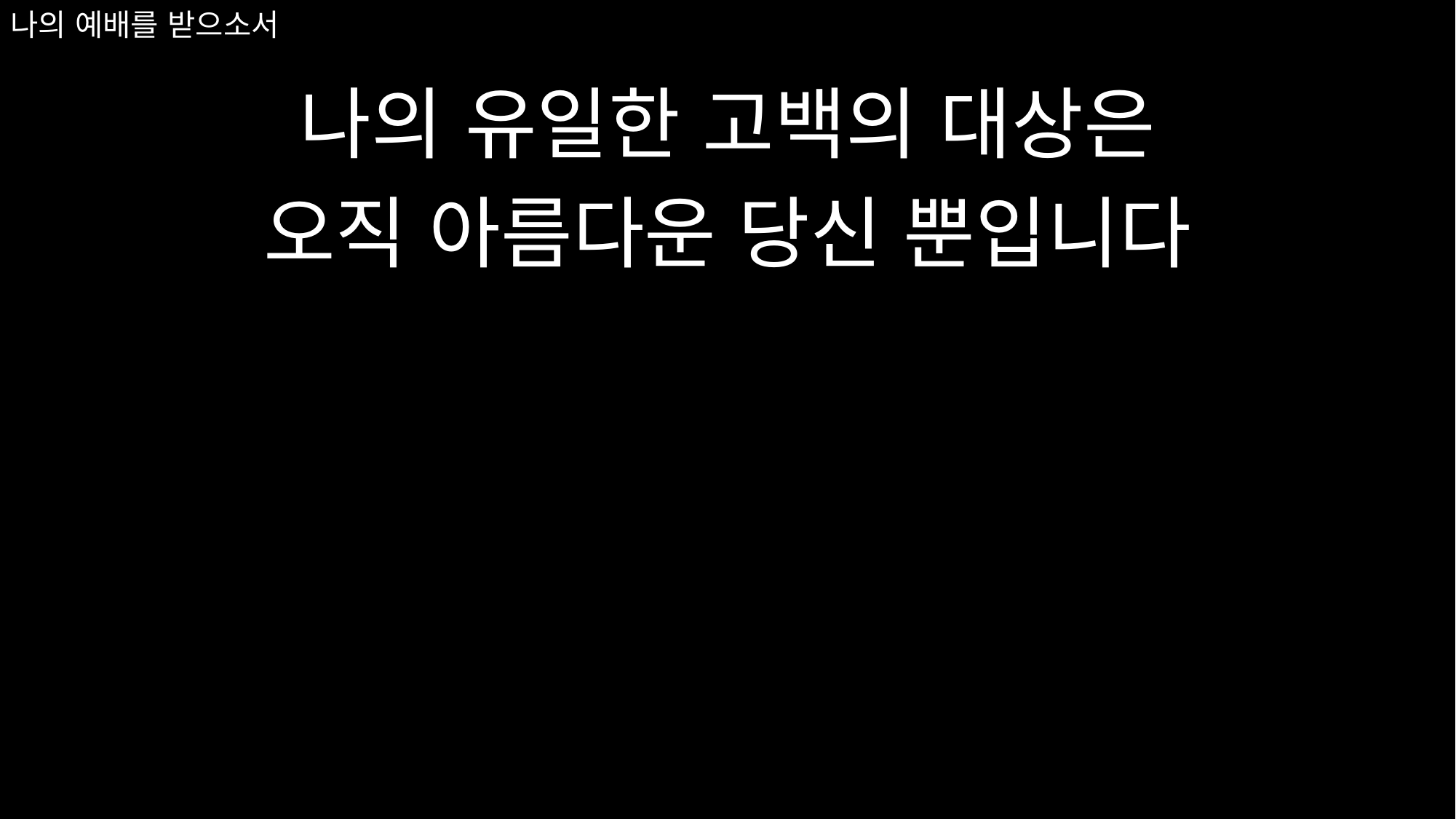

# 나의 예배를 받으소서
나의 유일한 고백의 대상은
오직 아름다운 당신 뿐입니다